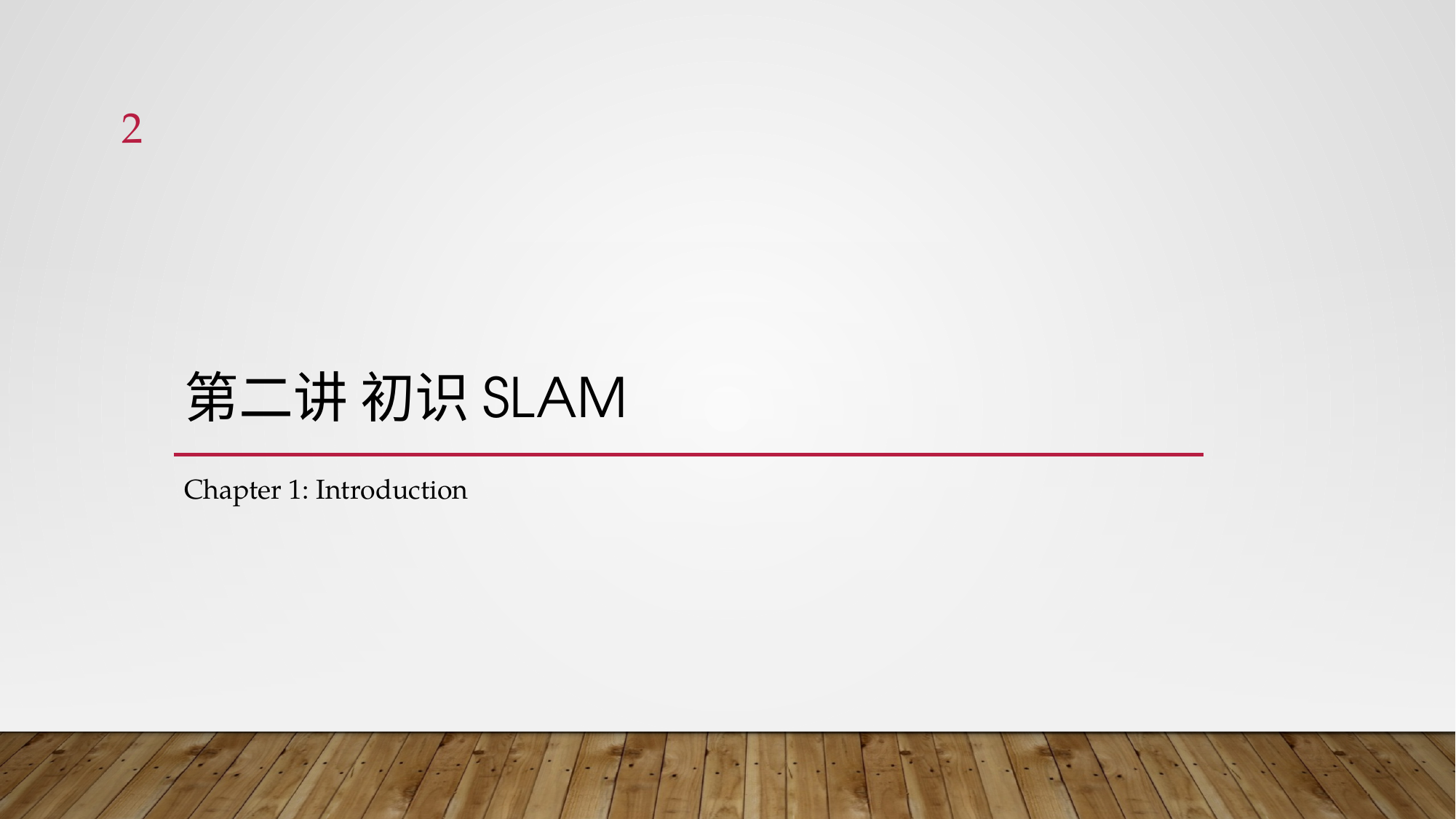

2
# 第二讲 初识SLAM
Chapter 1: Introduction